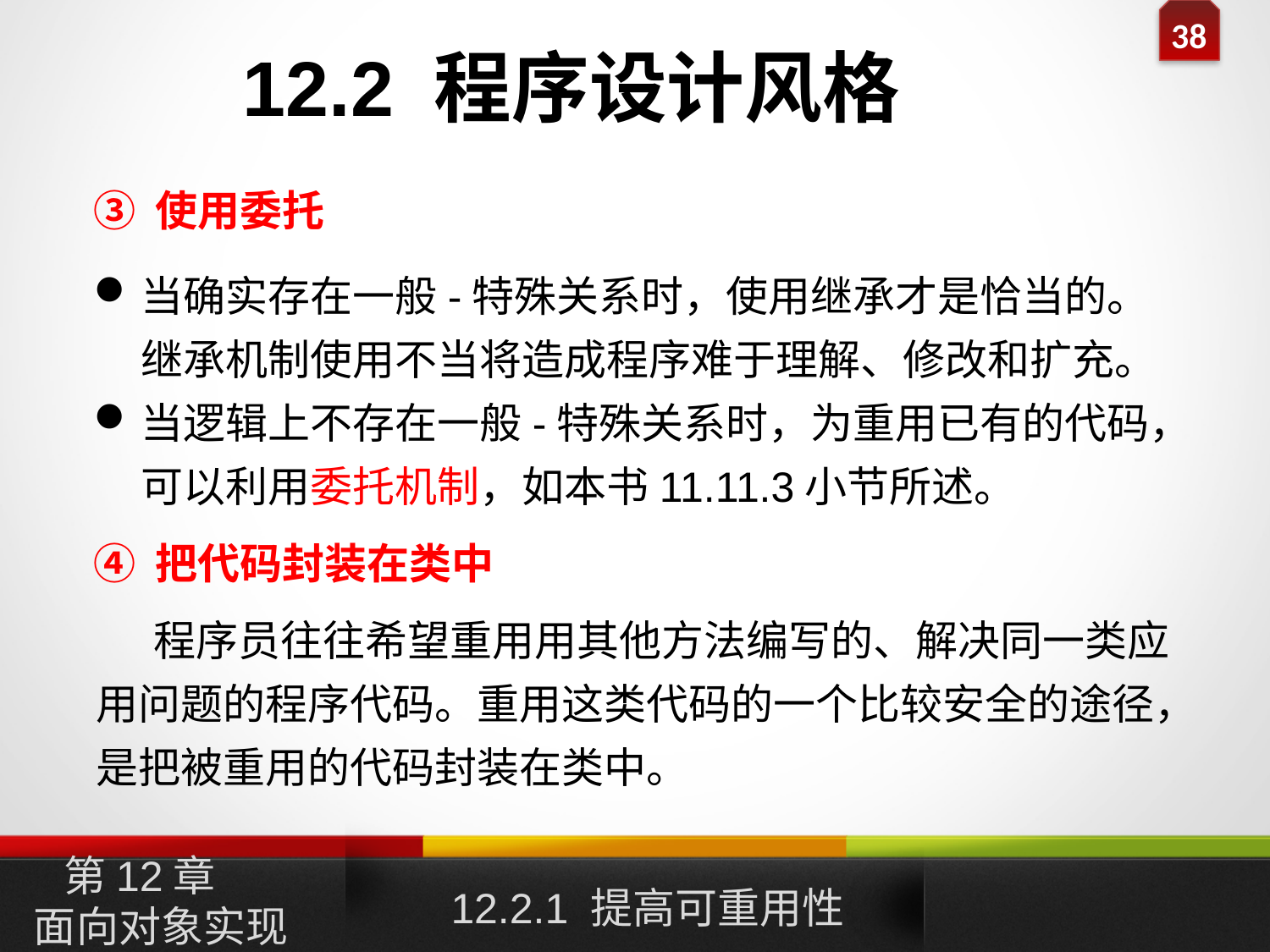

12.2 程序设计风格
③ 使用委托
当确实存在一般-特殊关系时，使用继承才是恰当的。继承机制使用不当将造成程序难于理解、修改和扩充。
当逻辑上不存在一般-特殊关系时，为重用已有的代码，可以利用委托机制，如本书11.11.3小节所述。
④ 把代码封装在类中
     程序员往往希望重用用其他方法编写的、解决同一类应用问题的程序代码。重用这类代码的一个比较安全的途径，是把被重用的代码封装在类中。
12.2.1 提高可重用性